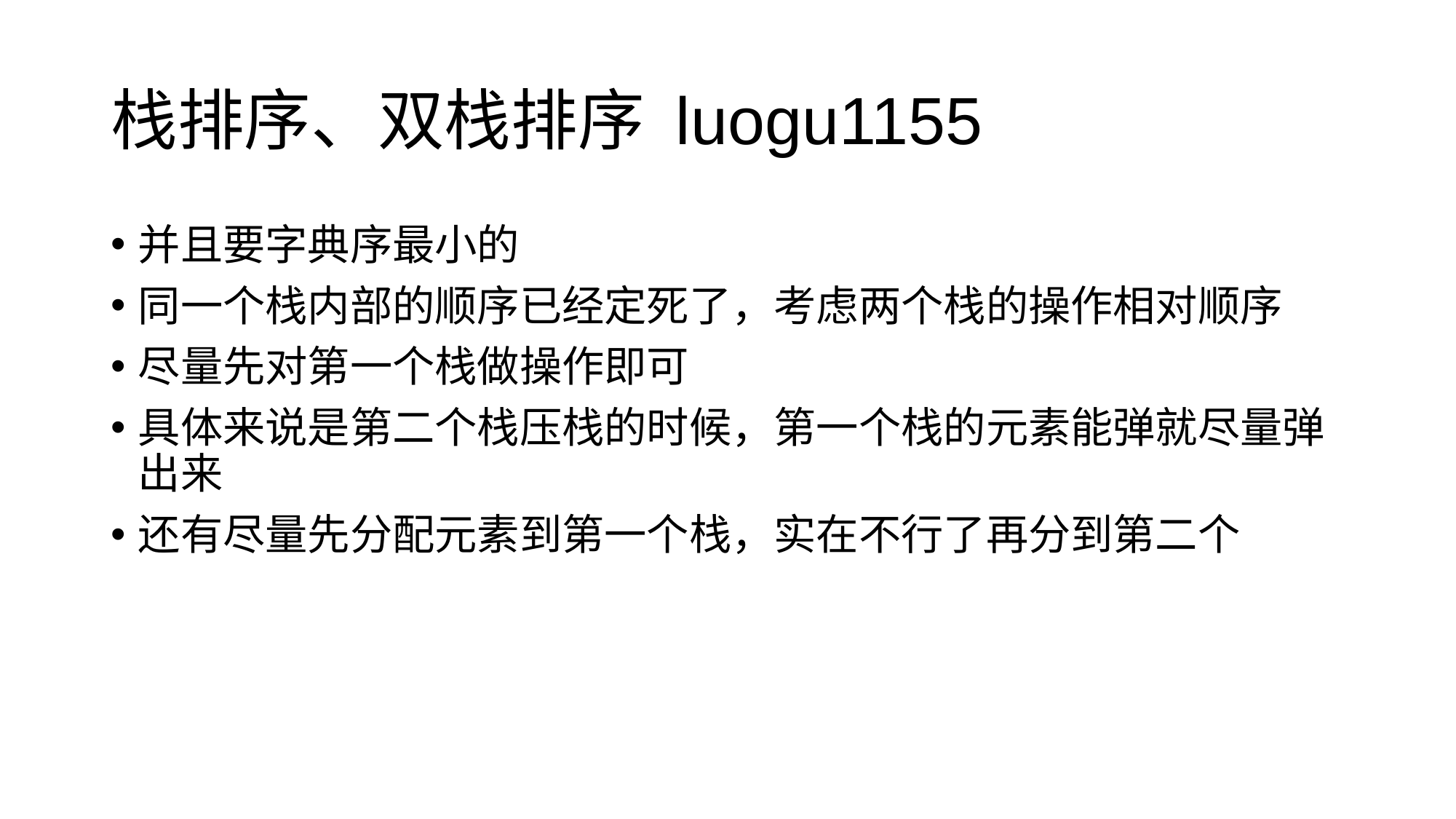

# 栈排序、双栈排序 luogu1155
并且要字典序最小的
同一个栈内部的顺序已经定死了，考虑两个栈的操作相对顺序
尽量先对第一个栈做操作即可
具体来说是第二个栈压栈的时候，第一个栈的元素能弹就尽量弹出来
还有尽量先分配元素到第一个栈，实在不行了再分到第二个